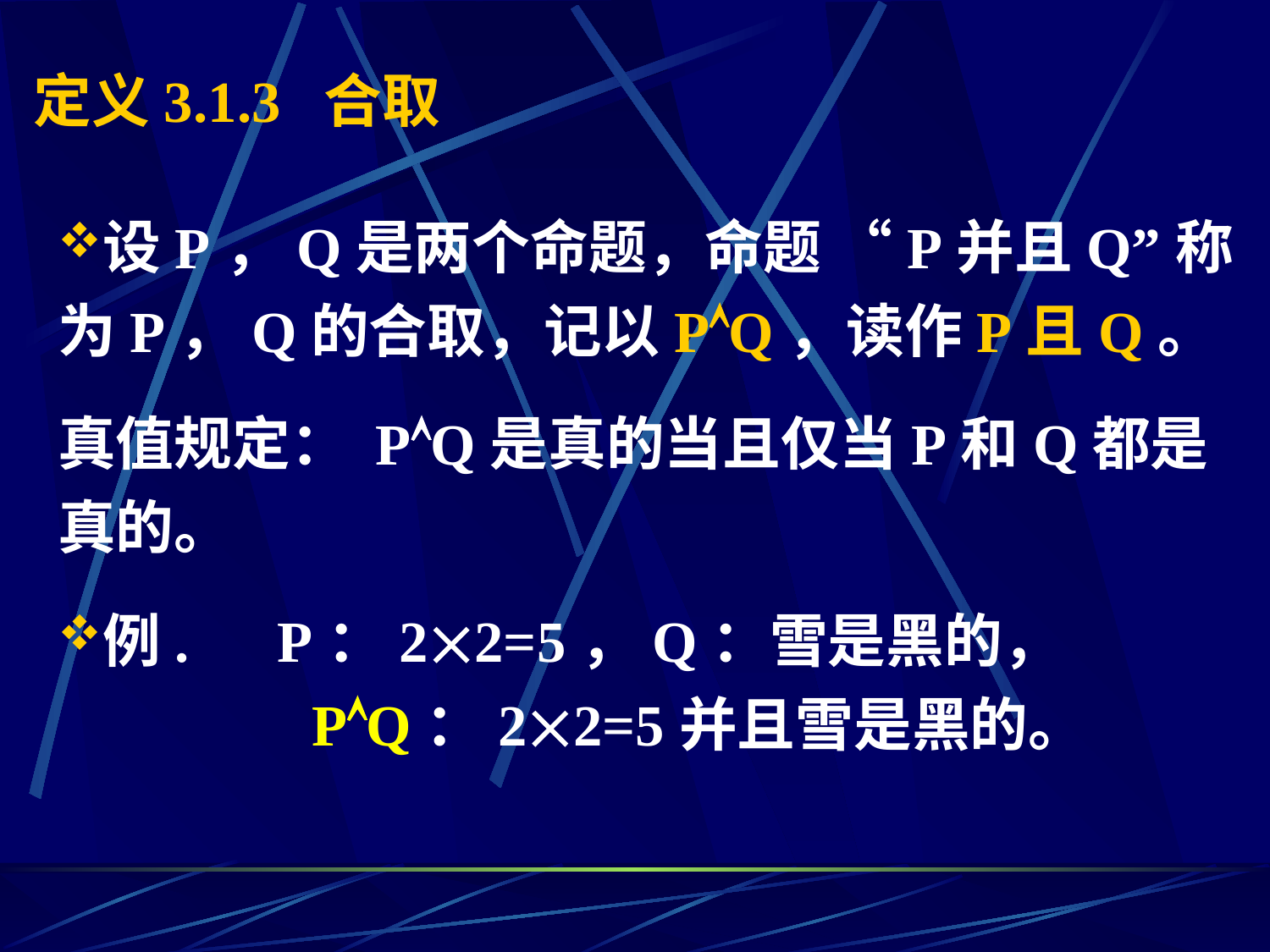

# 定义3.1.3  合取
设P，Q是两个命题，命题 “P并且Q”称为P，Q的合取，记以P∧Q，读作P且Q。
真值规定： P∧Q是真的当且仅当P和Q都是真的。
例.      P：2×2=5，Q：雪是黑的，
		P∧Q：2×2=5并且雪是黑的。

9